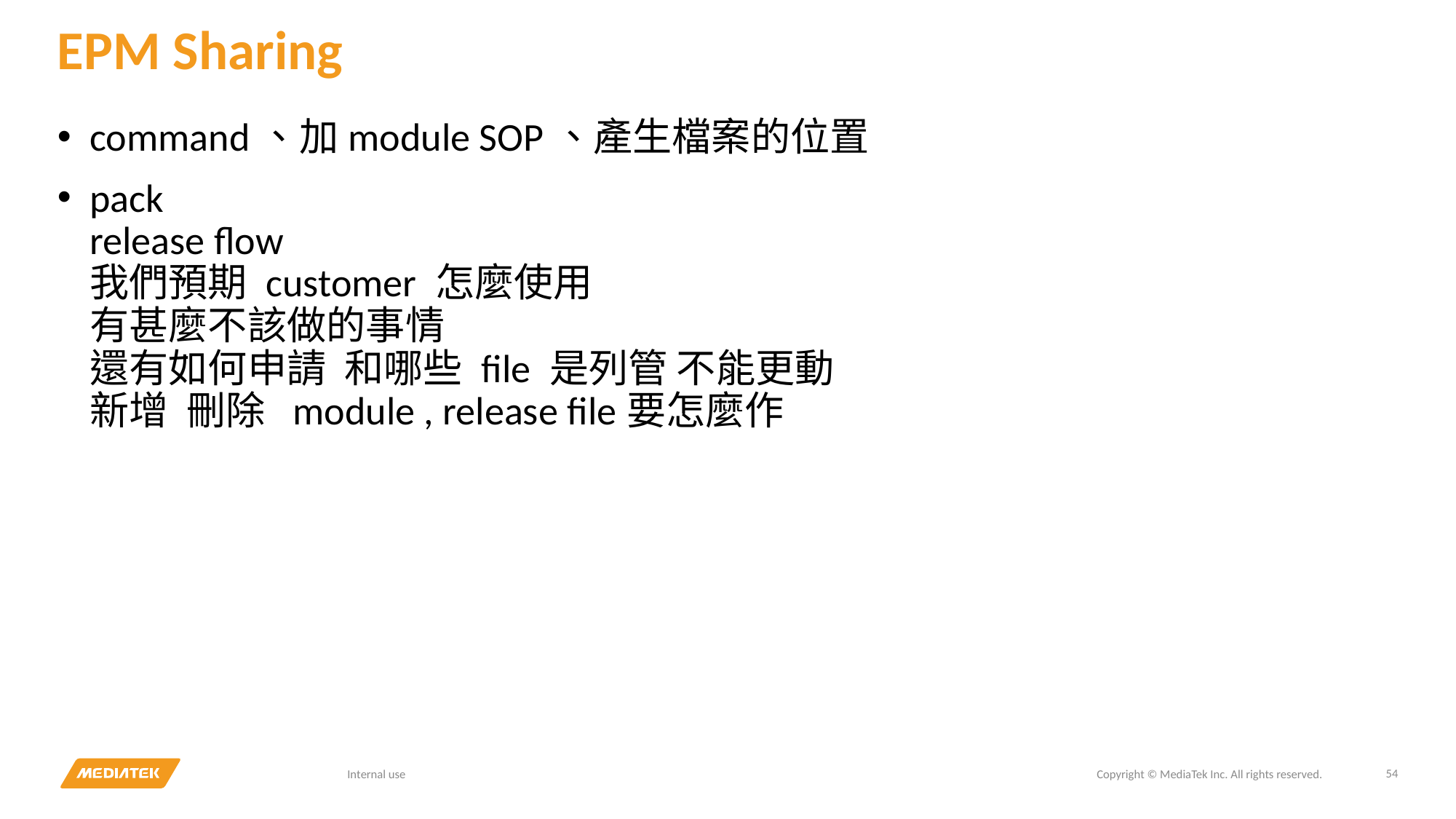

# EPM Sharing
command、加module SOP、產生檔案的位置
pack
release flow
我們預期 customer 怎麼使用
有甚麼不該做的事情
還有如何申請  和哪些 file 是列管 不能更動
新增  刪除  module , release file要怎麼作
54
Internal use
Copyright © MediaTek Inc. All rights reserved.